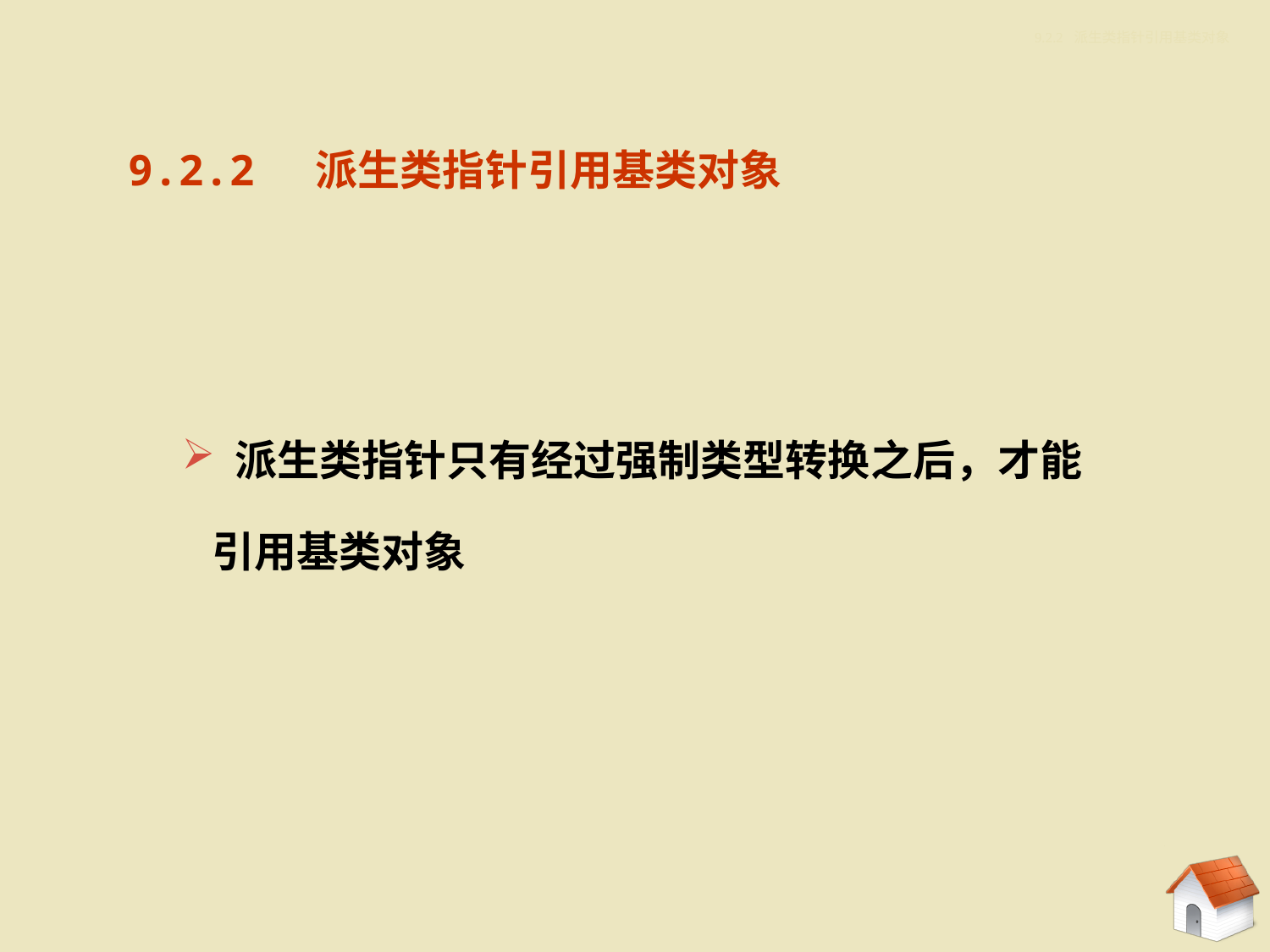

# 9.2.2  派生类指针引用基类对象
9.2.2  派生类指针引用基类对象
 派生类指针只有经过强制类型转换之后，才能引用基类对象